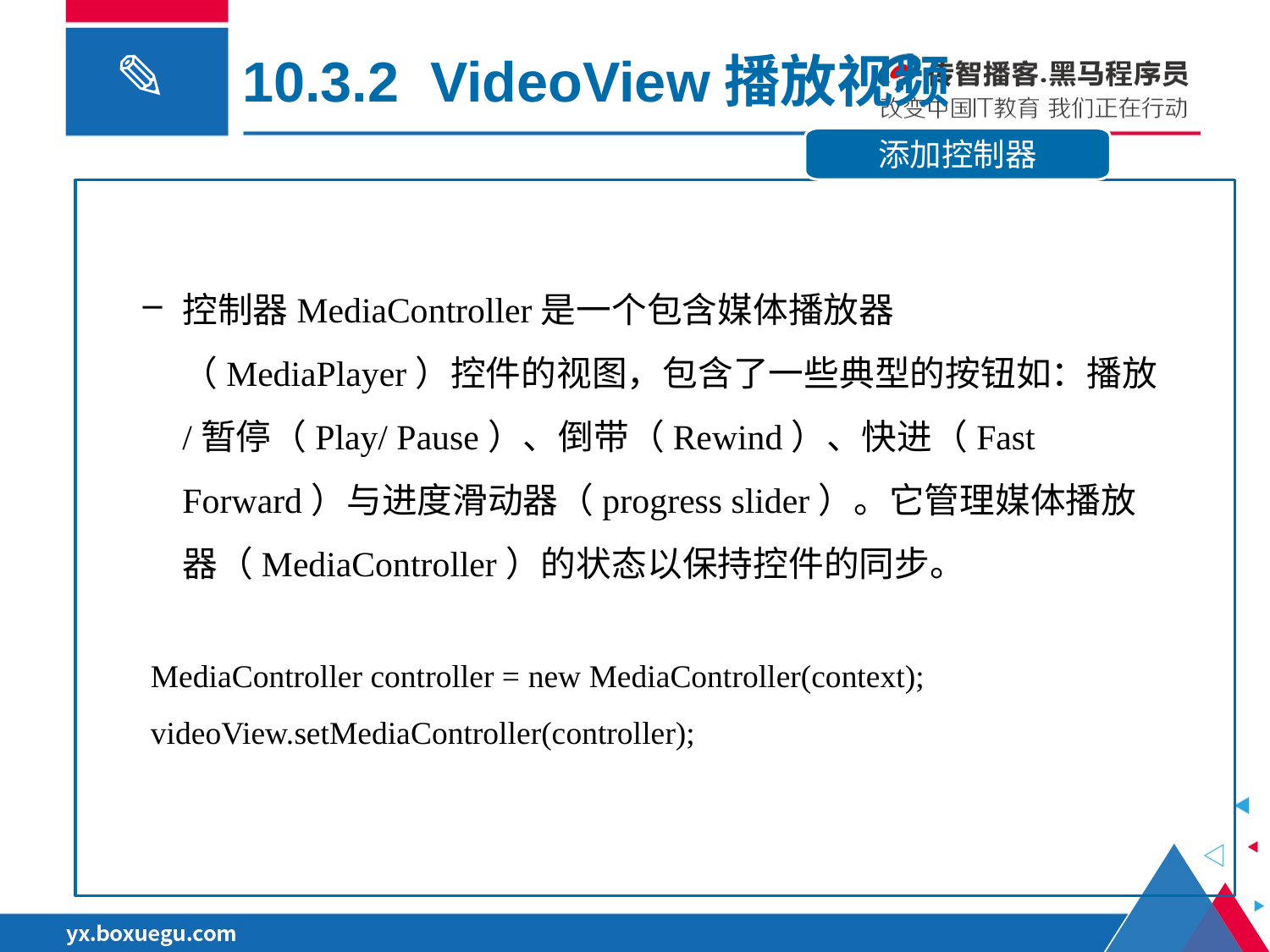

10.3.2  VideoView播放视频

添加控制器

控制器MediaController是一个包含媒体播放器（MediaPlayer）控件的视图，包含了一些典型的按钮如：播放/暂停（Play/ Pause）、倒带（Rewind）、快进（Fast Forward）与进度滑动器（progress slider）。它管理媒体播放器（MediaController）的状态以保持控件的同步。
    MediaController controller = new MediaController(context);
    videoView.setMediaController(controller);